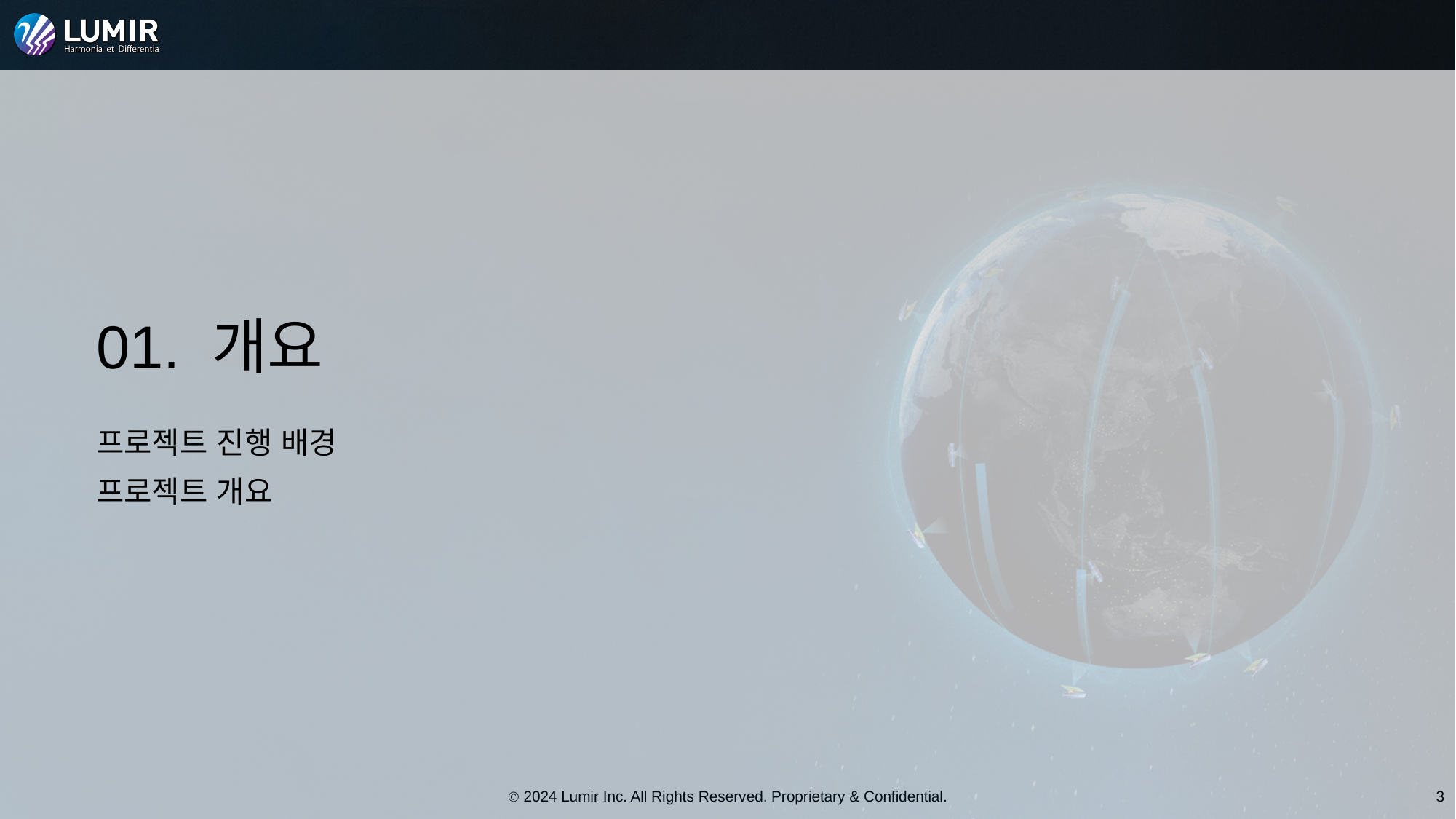

# 01. 개요
프로젝트 진행 배경
프로젝트 개요